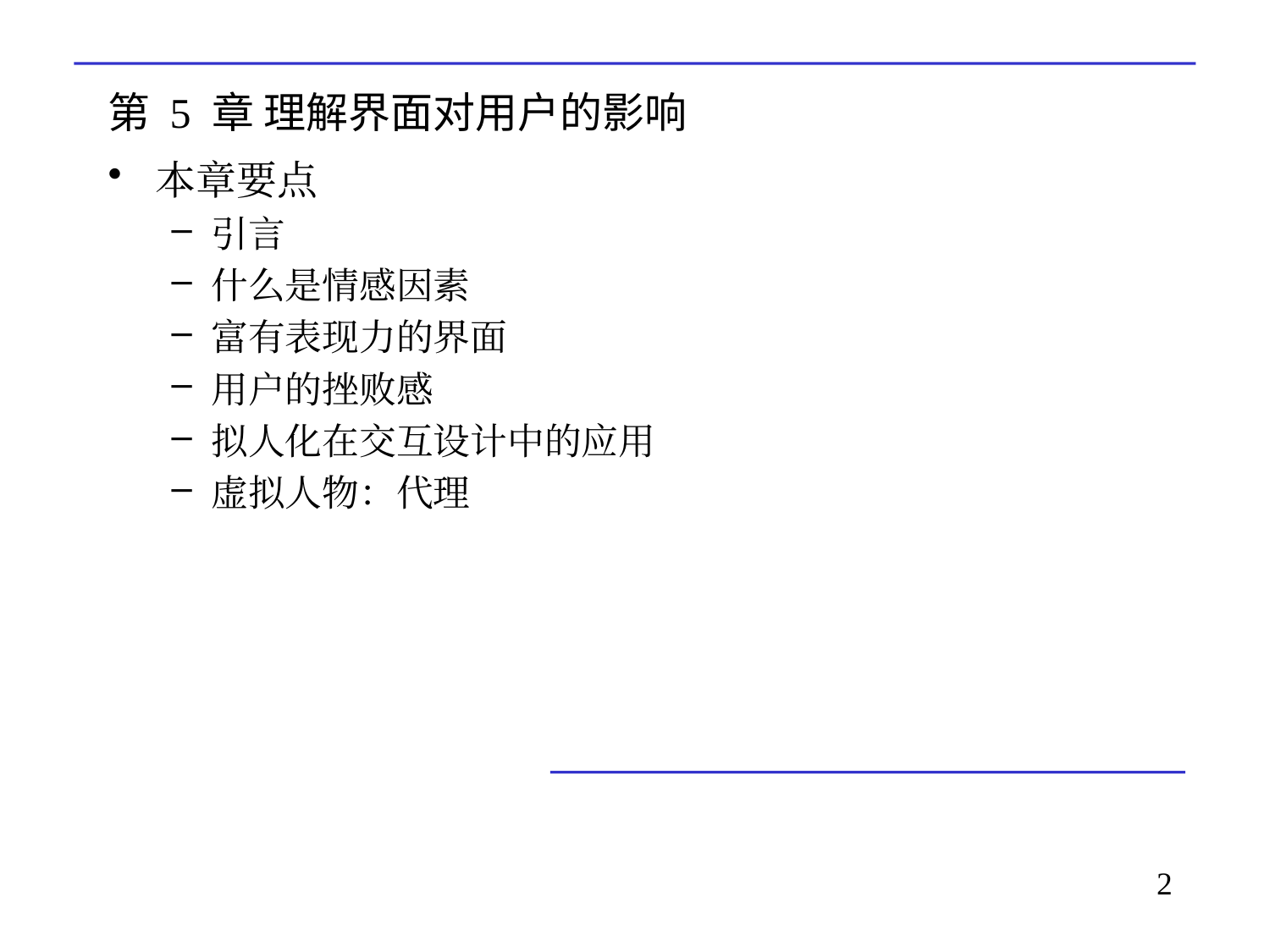

# 第 5 章 理解界面对用户的影响
本章要点
引言
什么是情感因素
富有表现力的界面
用户的挫败感
拟人化在交互设计中的应用
虚拟人物：代理

2